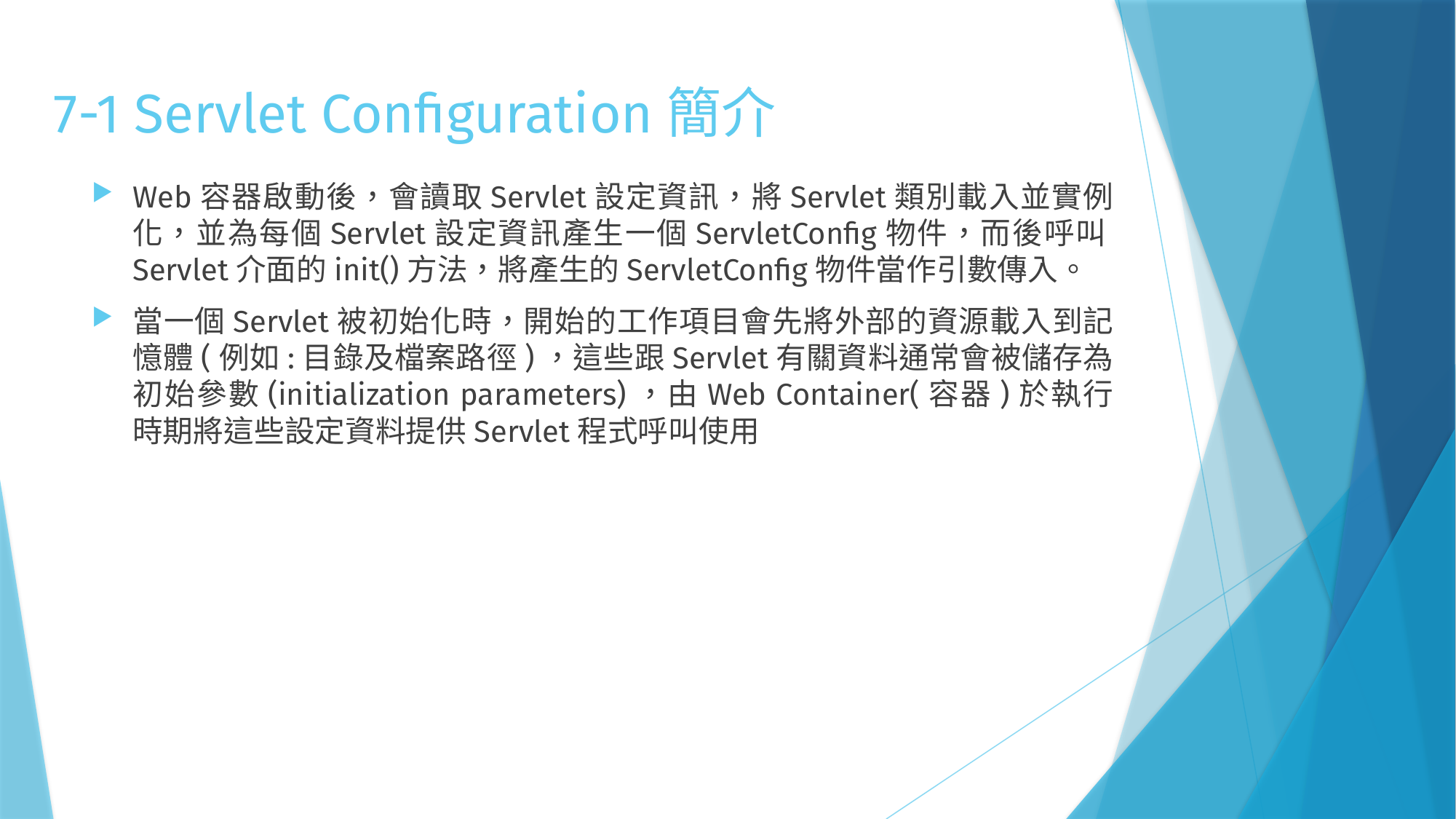

# 7-1 Servlet Configuration簡介
Web容器啟動後，會讀取Servlet設定資訊，將Servlet類別載入並實例化，並為每個Servlet設定資訊產生一個ServletConfig物件，而後呼叫Servlet介面的init()方法，將產生的ServletConfig物件當作引數傳入。
當一個Servlet被初始化時，開始的工作項目會先將外部的資源載入到記憶體(例如:目錄及檔案路徑)，這些跟Servlet有關資料通常會被儲存為初始參數(initialization parameters)，由Web Container(容器)於執行時期將這些設定資料提供Servlet程式呼叫使用